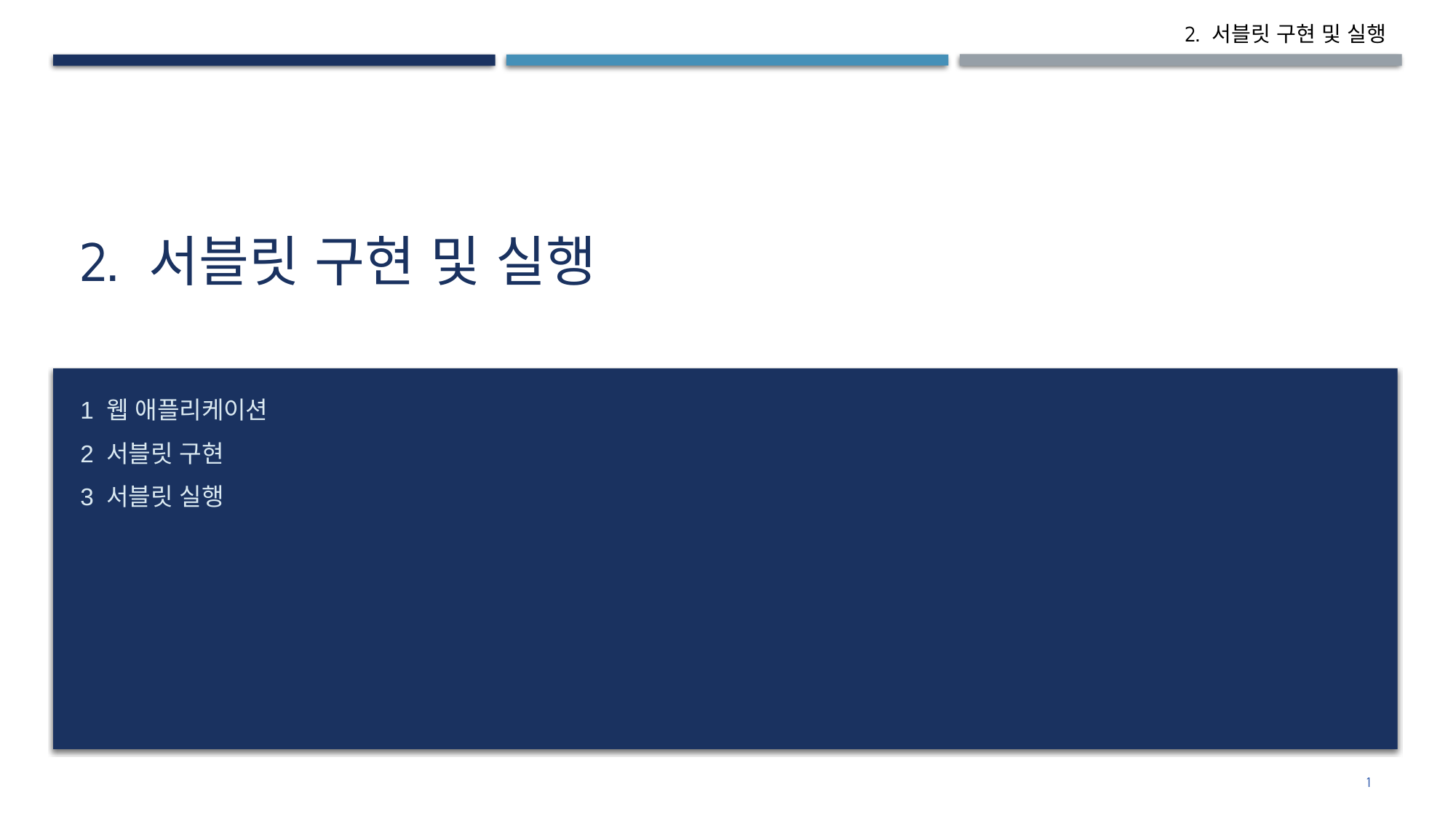

# 2. 서블릿 구현 및 실행
1 웹 애플리케이션
2 서블릿 구현
3 서블릿 실행
1